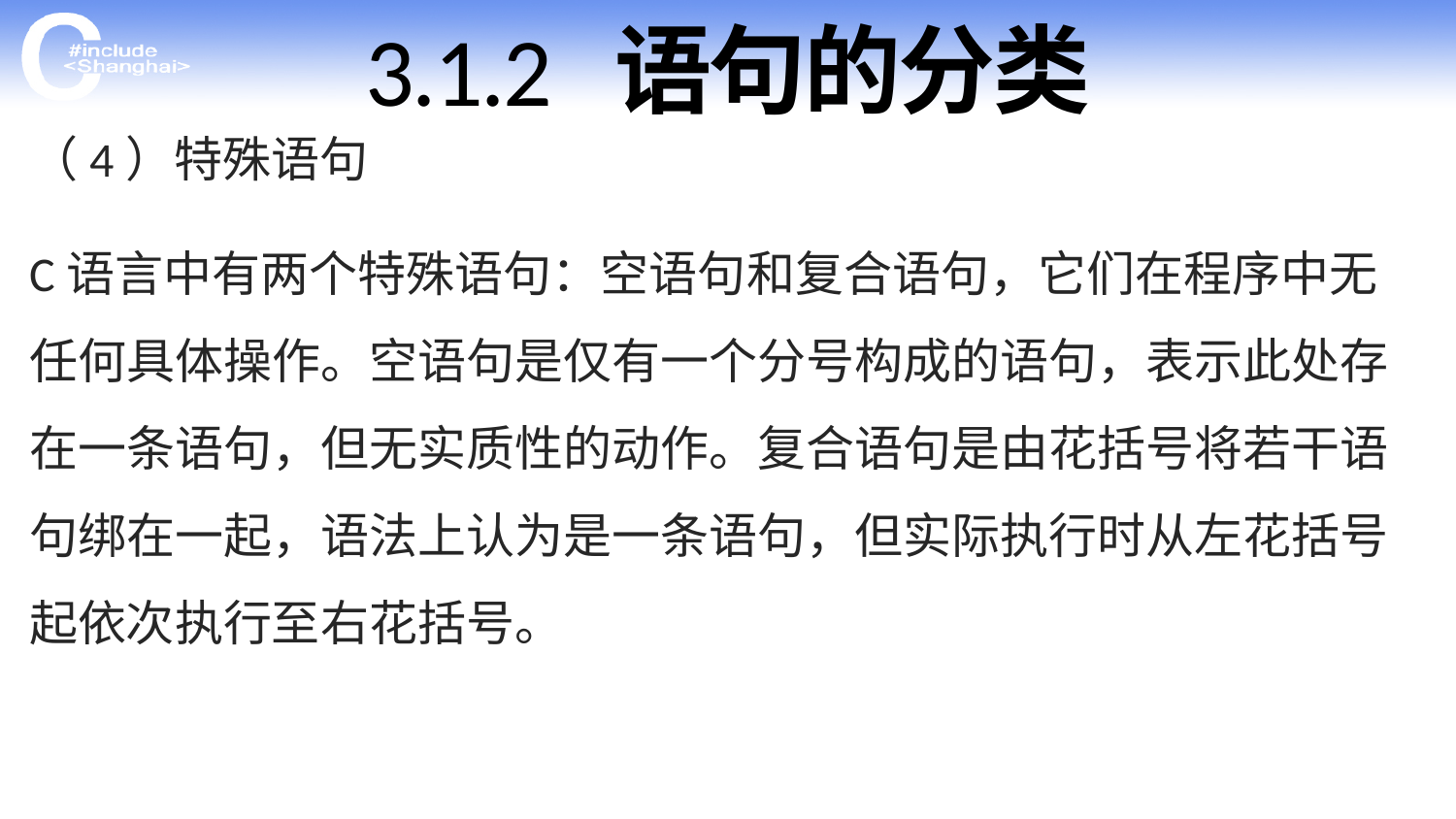

# 3.1.2  语句的分类
（4）特殊语句
C语言中有两个特殊语句：空语句和复合语句，它们在程序中无任何具体操作。空语句是仅有一个分号构成的语句，表示此处存在一条语句，但无实质性的动作。复合语句是由花括号将若干语句绑在一起，语法上认为是一条语句，但实际执行时从左花括号起依次执行至右花括号。